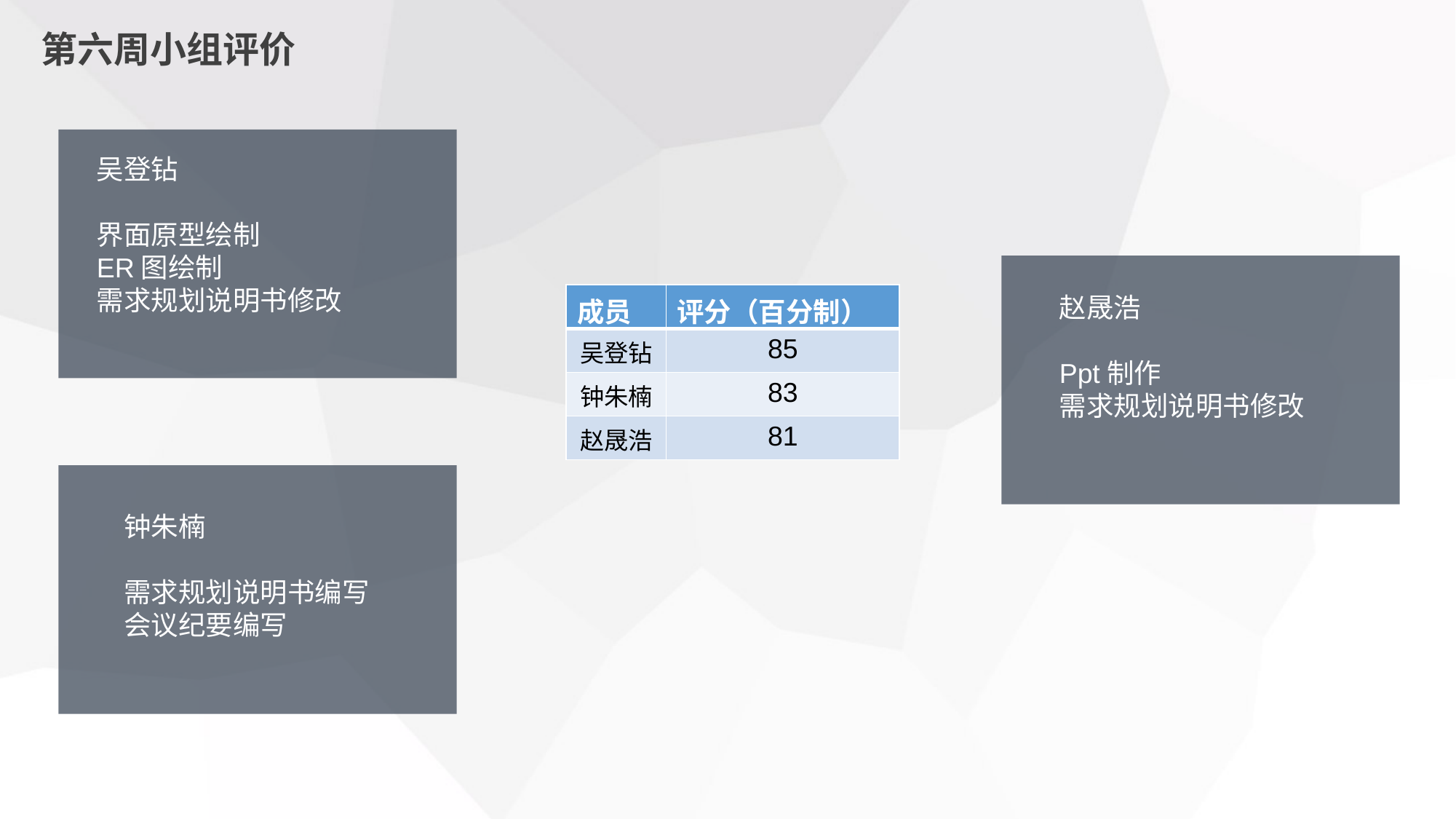

第六周小组评价

吴登钻

界面原型绘制
ER图绘制
需求规划说明书修改

| 成员 | 评分（百分制） |
| --- | --- |
| 吴登钻 | 85 |
| 钟朱楠 | 83 |
| 赵晟浩 | 81 |
赵晟浩

Ppt制作
需求规划说明书修改

钟朱楠

需求规划说明书编写
会议纪要编写